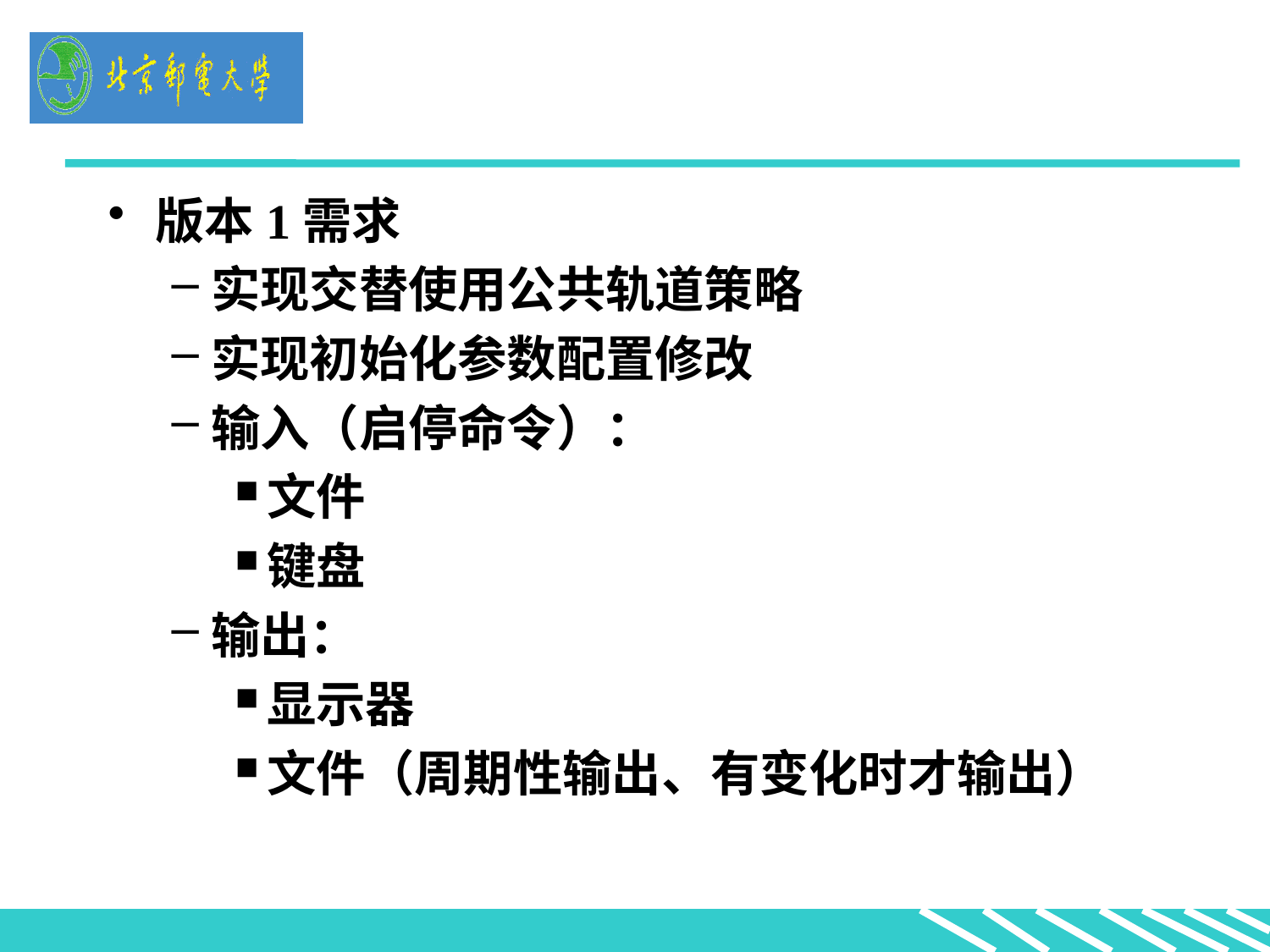

#
版本1需求
实现交替使用公共轨道策略
实现初始化参数配置修改
输入（启停命令）：
文件
键盘
输出：
显示器
文件（周期性输出、有变化时才输出）

4